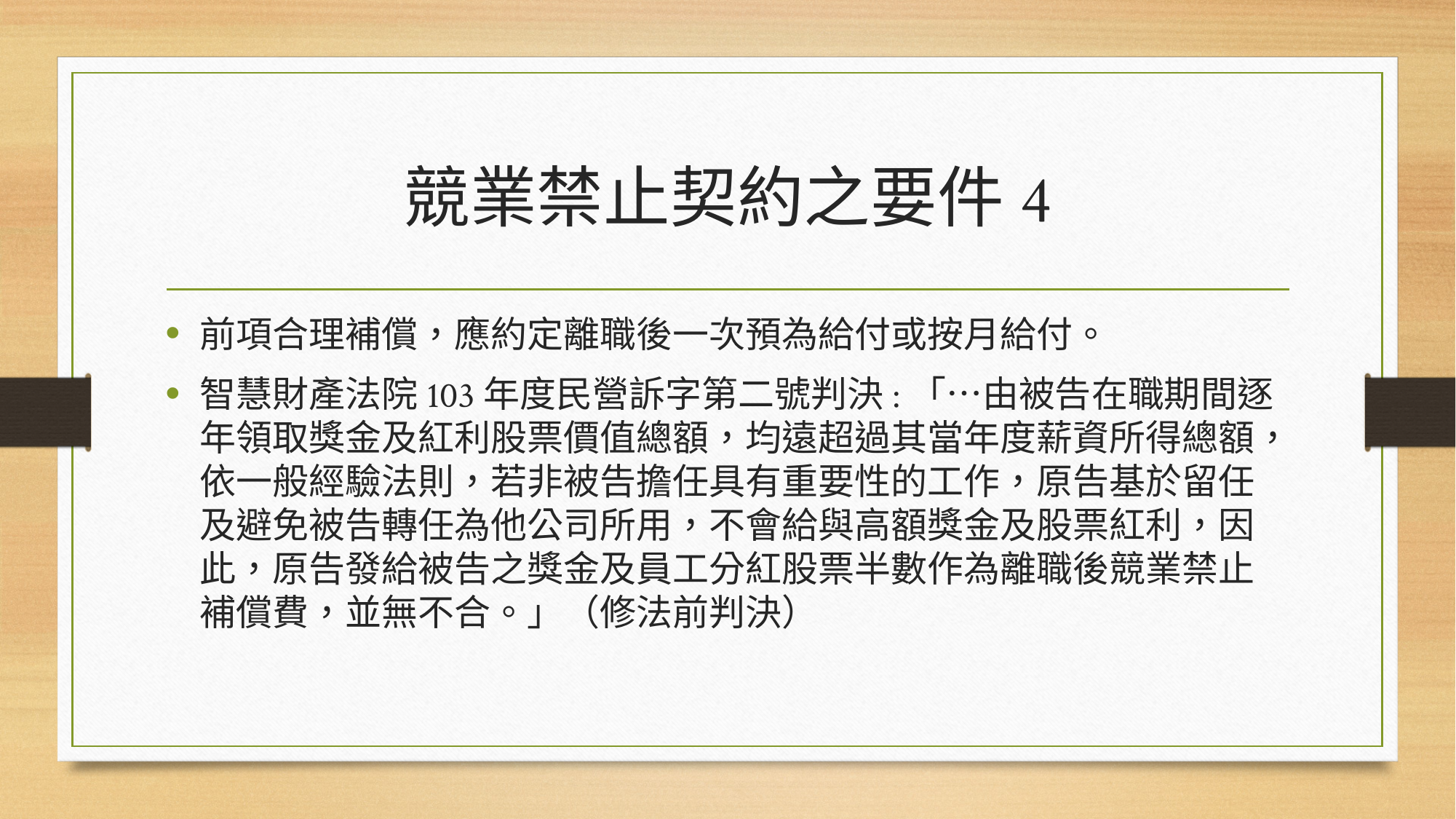

# 競業禁止契約之要件4
前項合理補償，應約定離職後一次預為給付或按月給付。
智慧財產法院103年度民營訴字第二號判決:「…由被告在職期間逐年領取獎金及紅利股票價值總額，均遠超過其當年度薪資所得總額，依一般經驗法則，若非被告擔任具有重要性的工作，原告基於留任及避免被告轉任為他公司所用，不會給與高額獎金及股票紅利，因此，原告發給被告之獎金及員工分紅股票半數作為離職後競業禁止補償費，並無不合。」（修法前判決）